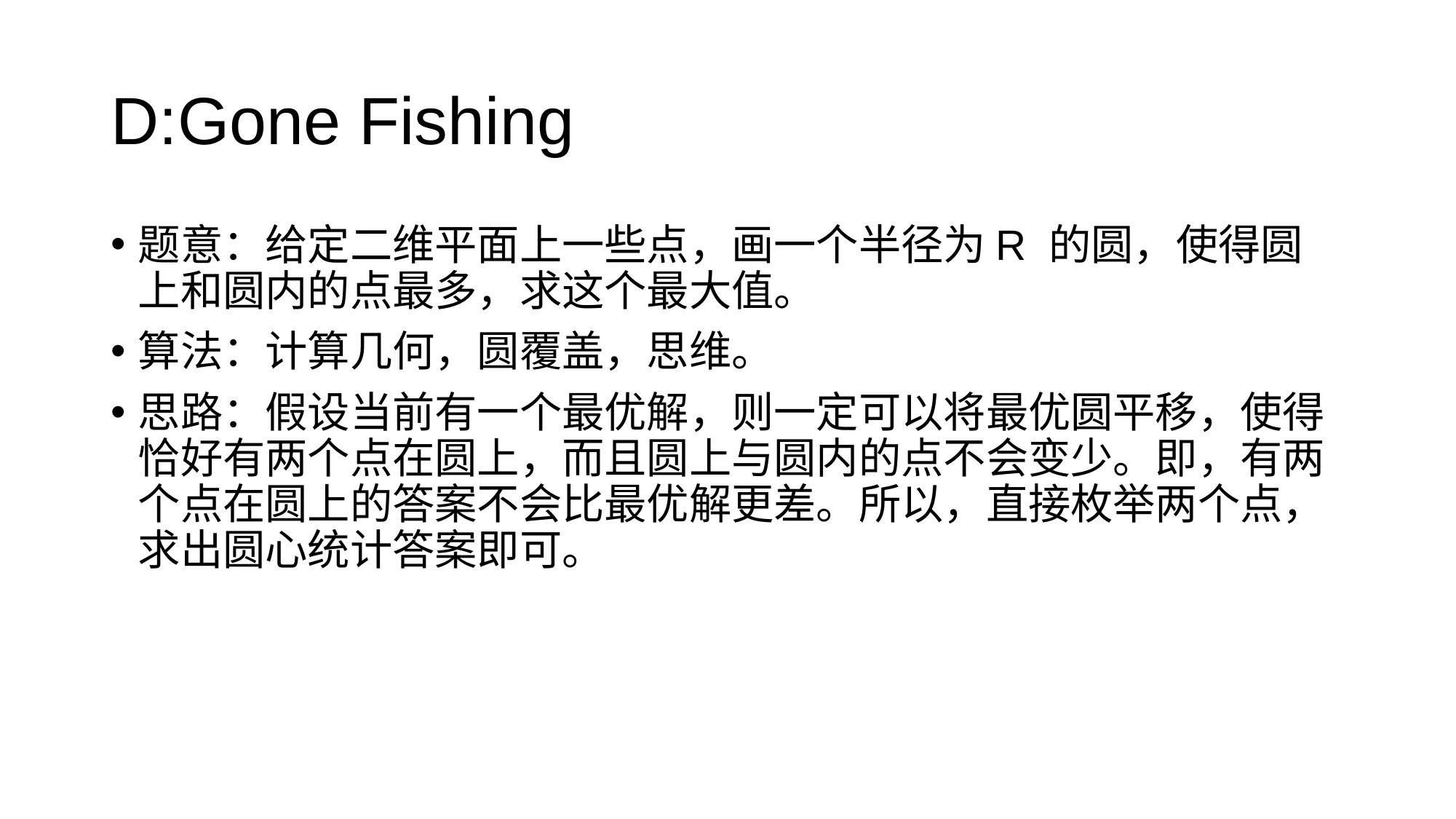

# D:Gone Fishing
题意：给定二维平面上一些点，画一个半径为R 的圆，使得圆上和圆内的点最多，求这个最大值。
算法：计算几何，圆覆盖，思维。
思路：假设当前有一个最优解，则一定可以将最优圆平移，使得恰好有两个点在圆上，而且圆上与圆内的点不会变少。即，有两个点在圆上的答案不会比最优解更差。所以，直接枚举两个点，求出圆心统计答案即可。